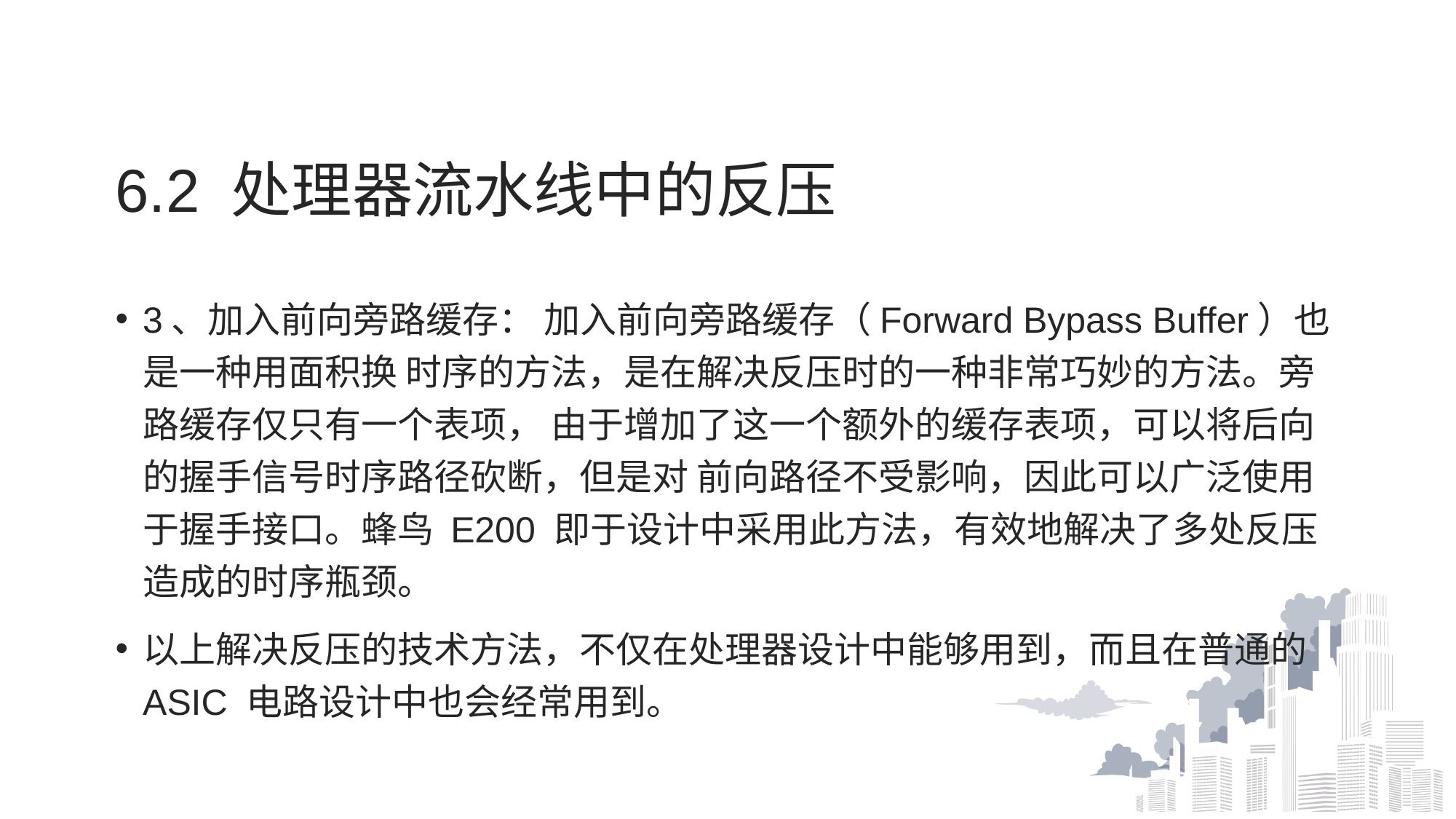

# 6.2 处理器流水线中的反压
3、加入前向旁路缓存： 加入前向旁路缓存（Forward Bypass Buffer）也是一种用面积换 时序的方法，是在解决反压时的一种非常巧妙的方法。旁路缓存仅只有一个表项， 由于增加了这一个额外的缓存表项，可以将后向的握手信号时序路径砍断，但是对 前向路径不受影响，因此可以广泛使用于握手接口。蜂鸟 E200 即于设计中采用此方法，有效地解决了多处反压造成的时序瓶颈。
以上解决反压的技术方法，不仅在处理器设计中能够用到，而且在普通的 ASIC 电路设计中也会经常用到。